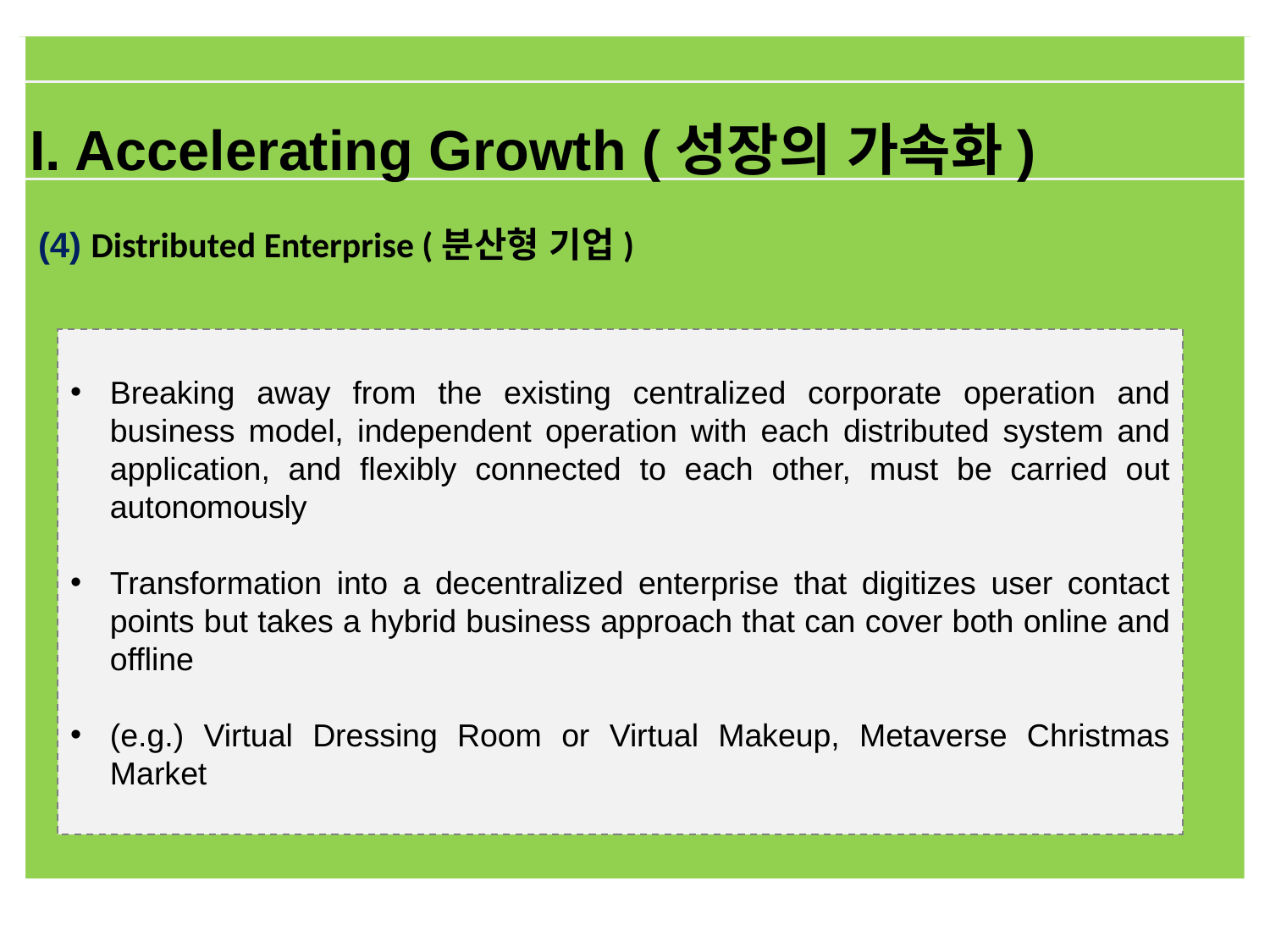

I. Accelerating Growth (성장의 가속화)
(4) Distributed Enterprise (분산형 기업)
Breaking away from the existing centralized corporate operation and business model, independent operation with each distributed system and application, and flexibly connected to each other, must be carried out autonomously

Transformation into a decentralized enterprise that digitizes user contact points but takes a hybrid business approach that can cover both online and offline

(e.g.) Virtual Dressing Room or Virtual Makeup, Metaverse Christmas Market